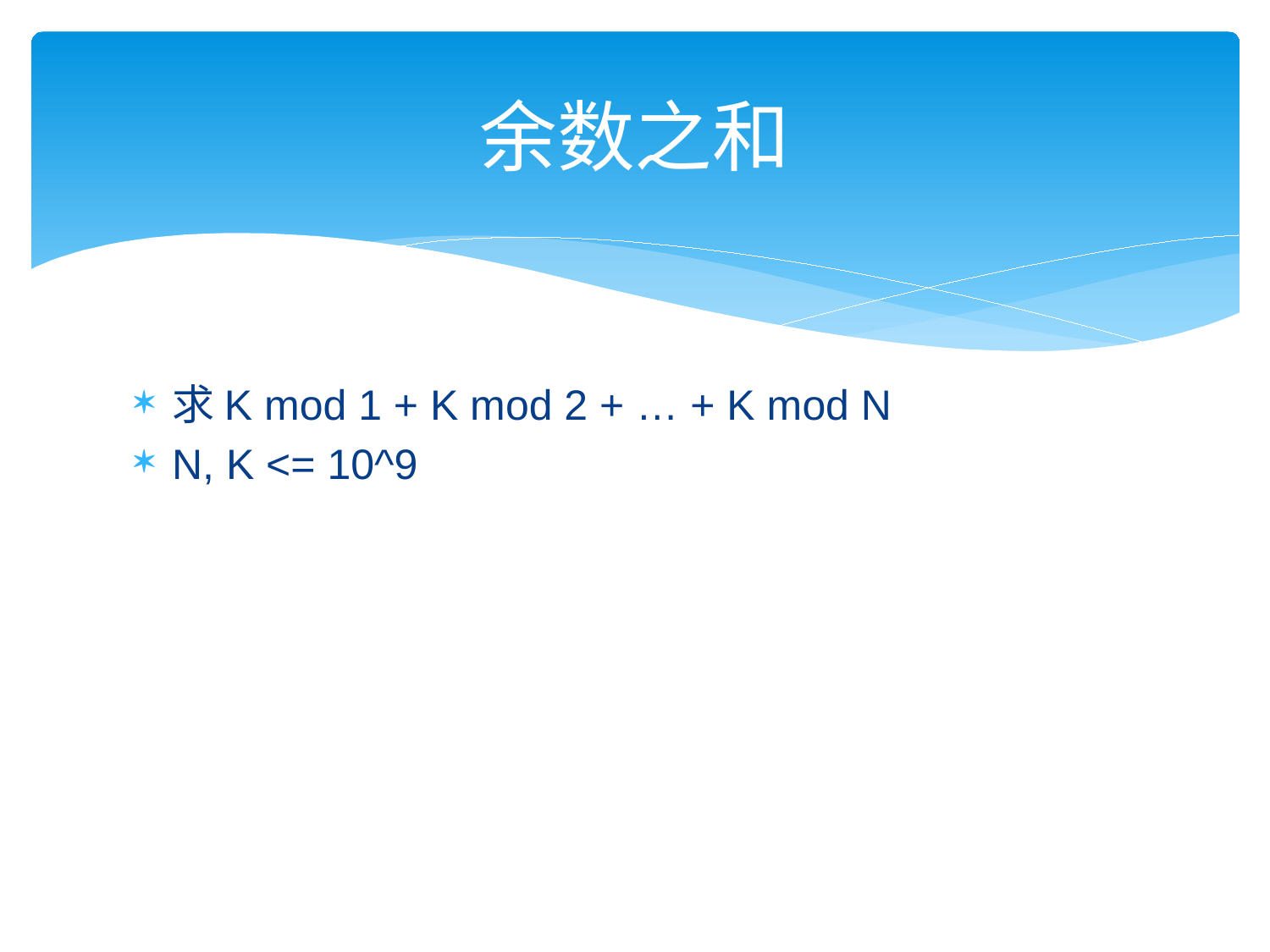

# 余数之和
求K mod 1 + K mod 2 + … + K mod N
N, K <= 10^9